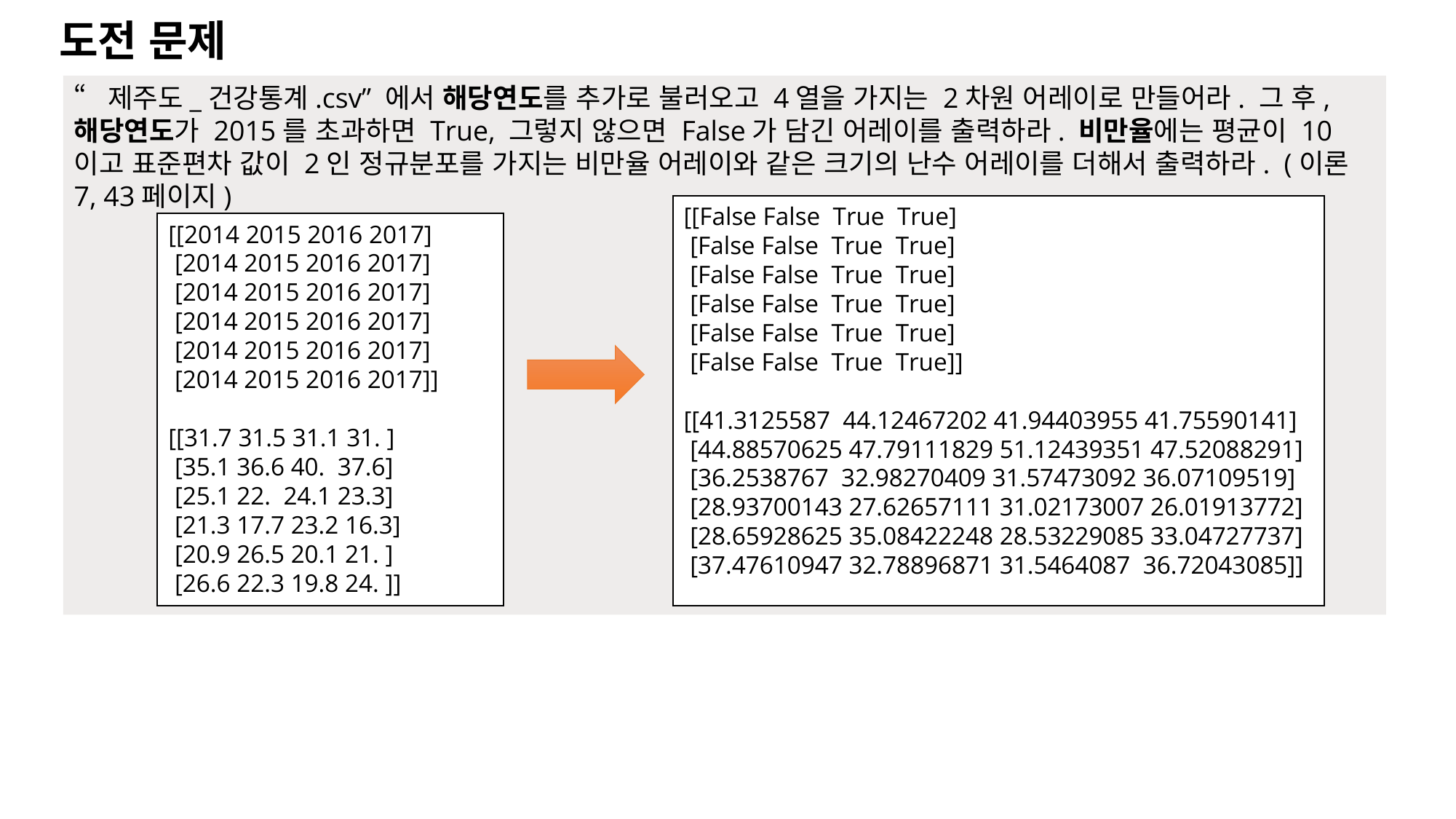

도전 문제
“제주도_건강통계.csv” 에서 해당연도를 추가로 불러오고 4열을 가지는 2차원 어레이로 만들어라. 그 후, 해당연도가 2015를 초과하면 True, 그렇지 않으면 False가 담긴 어레이를 출력하라. 비만율에는 평균이 10이고 표준편차 값이 2인 정규분포를 가지는 비만율 어레이와 같은 크기의 난수 어레이를 더해서 출력하라.  (이론7, 43페이지)
[[False False  True  True]
 [False False  True  True]
 [False False  True  True]
 [False False  True  True]
 [False False  True  True]
 [False False  True  True]]

[[41.3125587  44.12467202 41.94403955 41.75590141]
 [44.88570625 47.79111829 51.12439351 47.52088291]
 [36.2538767  32.98270409 31.57473092 36.07109519]
 [28.93700143 27.62657111 31.02173007 26.01913772]
 [28.65928625 35.08422248 28.53229085 33.04727737]
 [37.47610947 32.78896871 31.5464087  36.72043085]]
[[2014 2015 2016 2017]
 [2014 2015 2016 2017]
 [2014 2015 2016 2017]
 [2014 2015 2016 2017]
 [2014 2015 2016 2017]
 [2014 2015 2016 2017]]

[[31.7 31.5 31.1 31. ]
 [35.1 36.6 40.  37.6]
 [25.1 22.  24.1 23.3]
 [21.3 17.7 23.2 16.3]
 [20.9 26.5 20.1 21. ]
 [26.6 22.3 19.8 24. ]]